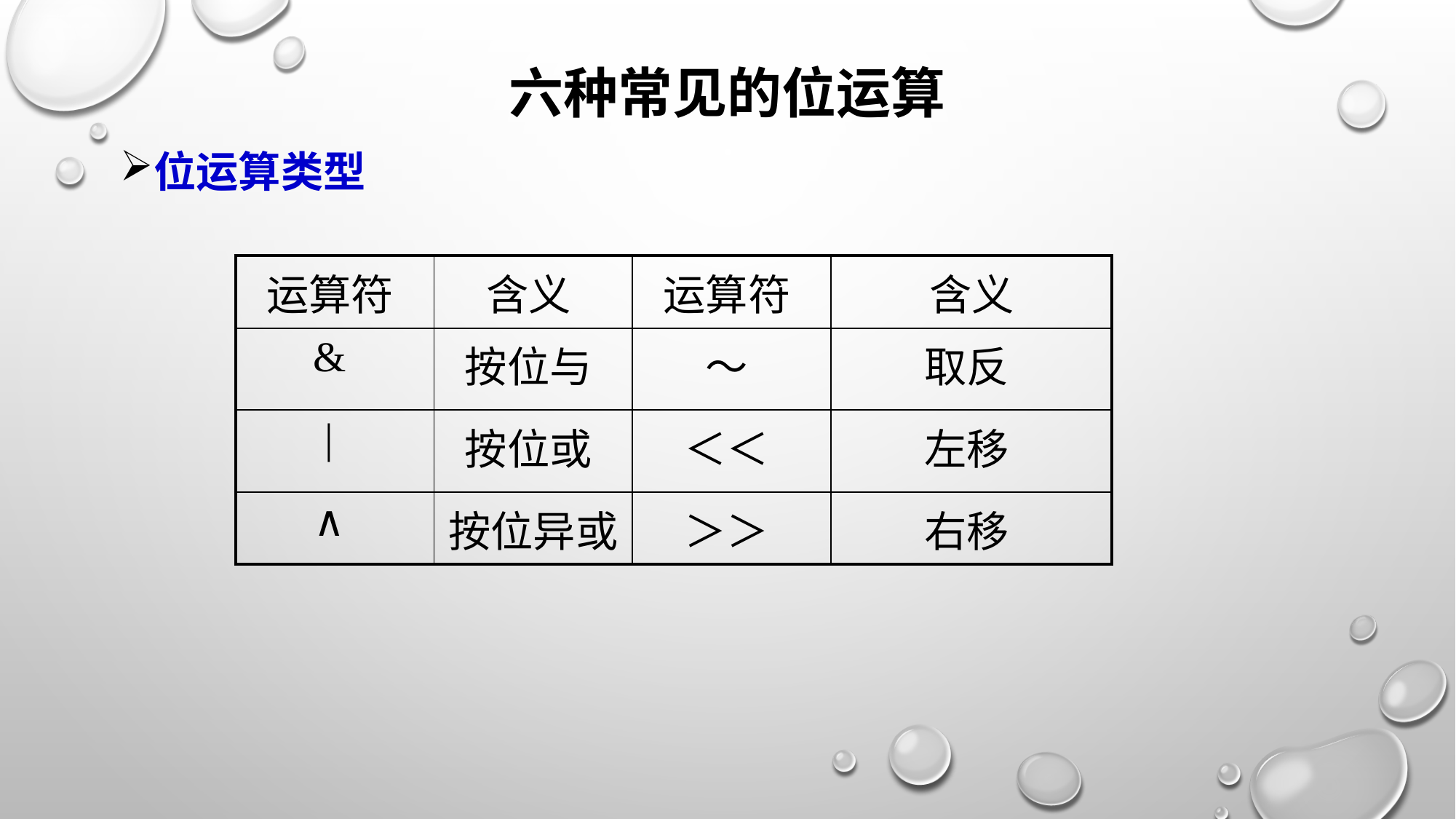

# 六种常见的位运算
位运算类型

| 运算符 | 含义 | 运算符 | 含义 |
| --- | --- | --- | --- |
| & | 按位与 | ～ | 取反 |
| | | 按位或 | ＜＜ | 左移 |
| ∧ | 按位异或 | ＞＞ | 右移 |